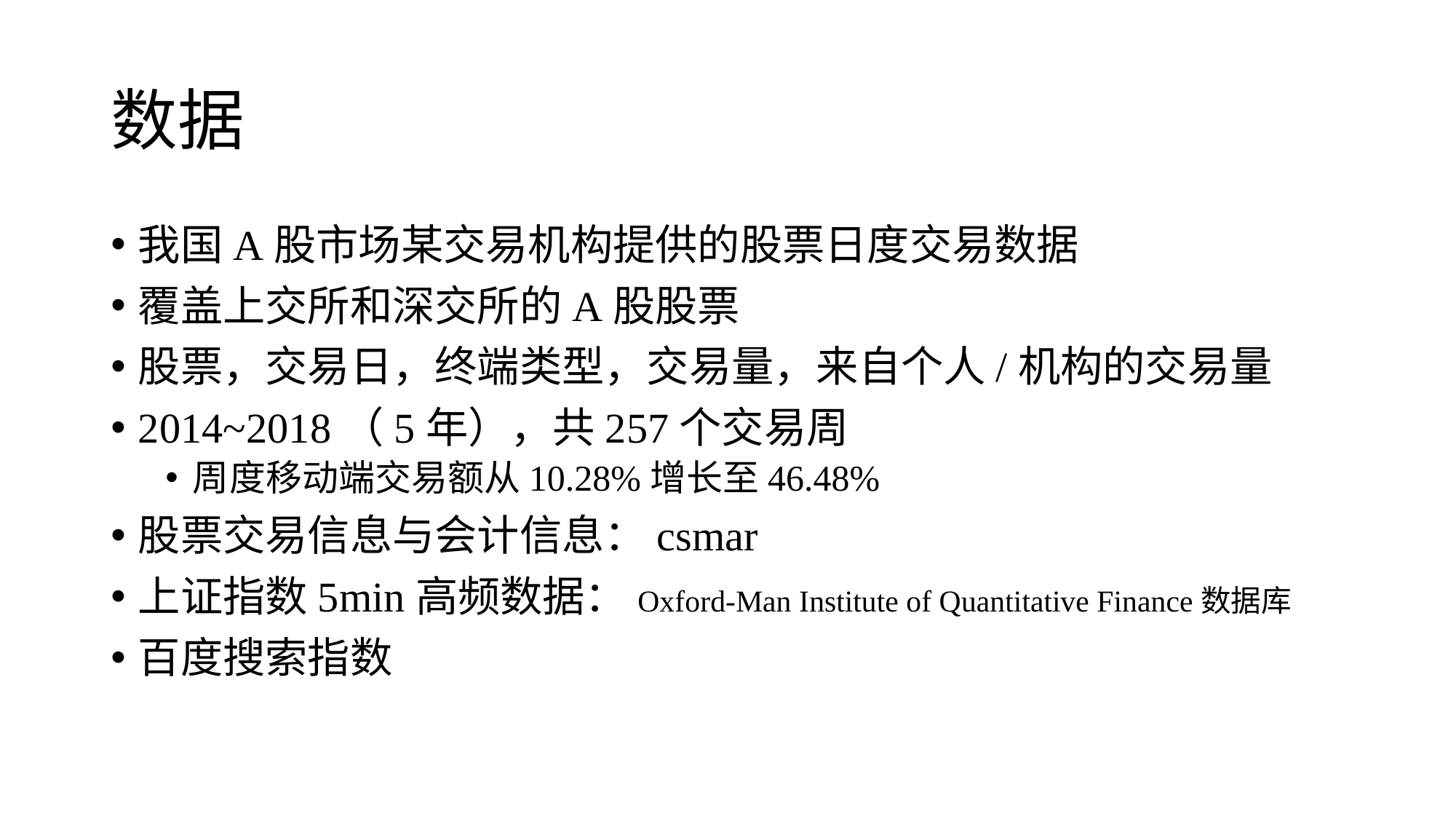

# 数据
我国A股市场某交易机构提供的股票日度交易数据
覆盖上交所和深交所的A股股票
股票，交易日，终端类型，交易量，来自个人/机构的交易量
2014~2018（5年），共257个交易周
周度移动端交易额从10.28%增长至46.48%
股票交易信息与会计信息：csmar
上证指数5min高频数据：Oxford-Man Institute of Quantitative Finance数据库
百度搜索指数